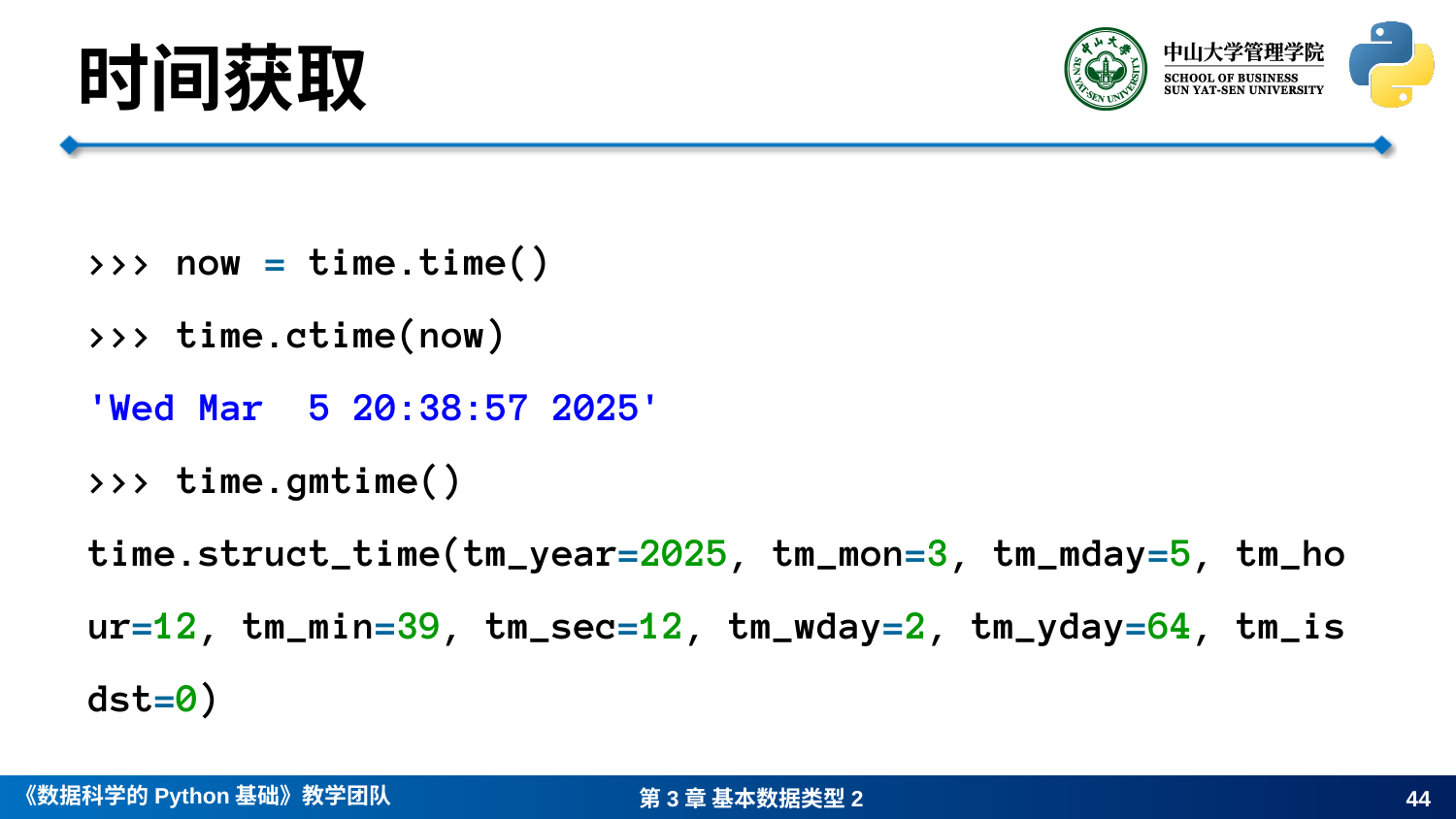

时间获取
>>> now = time.time()
>>> time.ctime(now)
'Wed Mar  5 20:38:57 2025'
>>> time.gmtime()
time.struct_time(tm_year=2025, tm_mon=3, tm_mday=5, tm_hour=12, tm_min=39, tm_sec=12, tm_wday=2, tm_yday=64, tm_isdst=0)
44